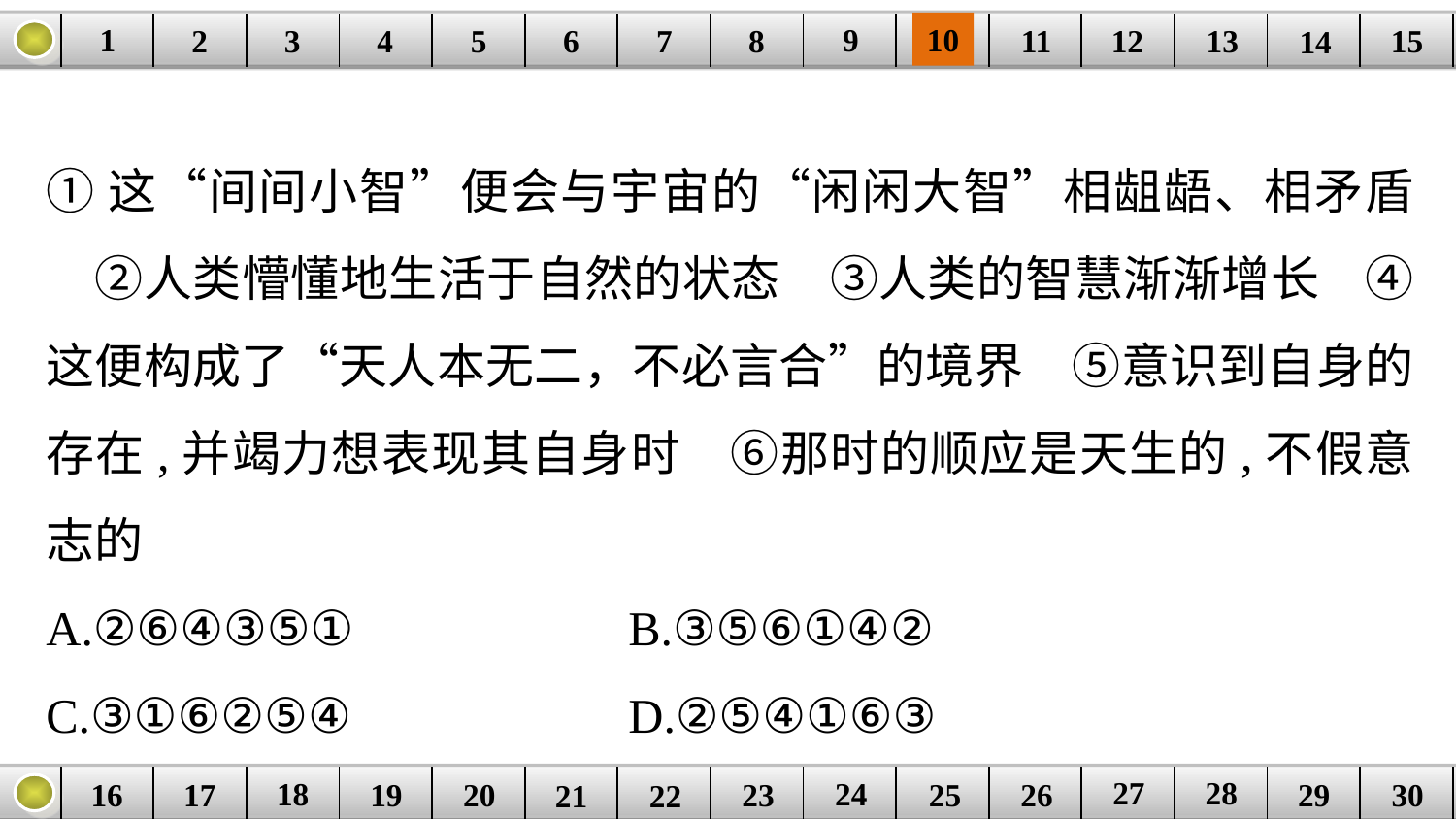

9
10
1
3
4
5
6
8
11
2
12
15
|  |  |  |  |  |  |  |  |  |  |  |  |  |  |  |
| --- | --- | --- | --- | --- | --- | --- | --- | --- | --- | --- | --- | --- | --- | --- |
7
13
14

①这“间间小智”便会与宇宙的“闲闲大智”相龃龉、相矛盾　②人类懵懂地生活于自然的状态　③人类的智慧渐渐增长    ④这便构成了“天人本无二，不必言合”的境界　⑤意识到自身的存在,并竭力想表现其自身时　⑥那时的顺应是天生的,不假意志的
A.②⑥④③⑤①  		B.③⑤⑥①④②
C.③①⑥②⑤④  		D.②⑤④①⑥③

27
28
18
24
16
25
26
30
|  |  |  |  |  |  |  |  |  |  |  |  |  |  |  |
| --- | --- | --- | --- | --- | --- | --- | --- | --- | --- | --- | --- | --- | --- | --- |
23
17
19
20
29
21
22